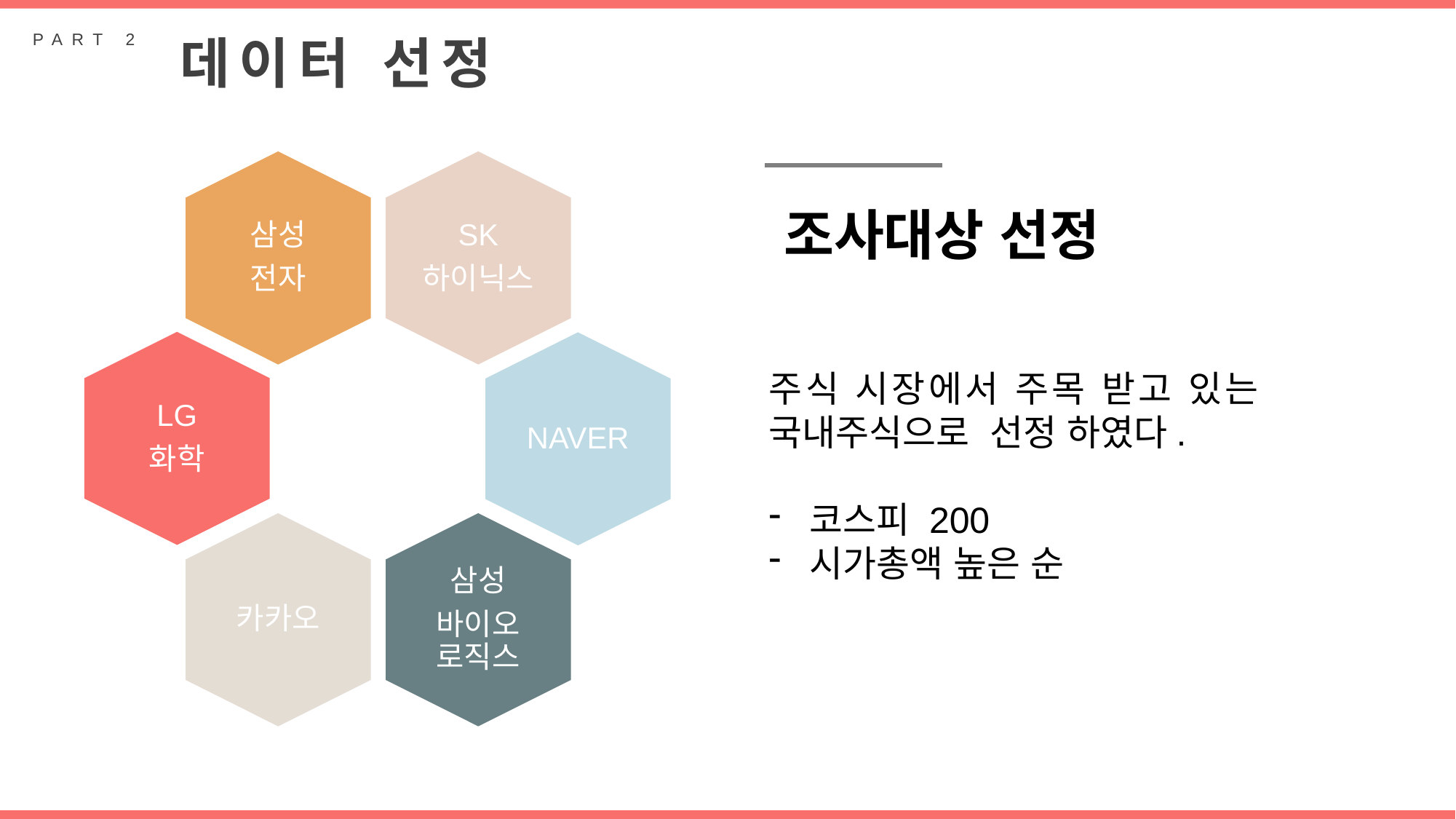

PART 2
데이터 선정
삼성
전자
SK
하이닉스
LG
화학
NAVER

카카오
삼성
바이오 로직스
조사대상 선정
주식 시장에서 주목 받고 있는 국내주식으로  선정 하였다.

코스피 200
시가총액 높은 순